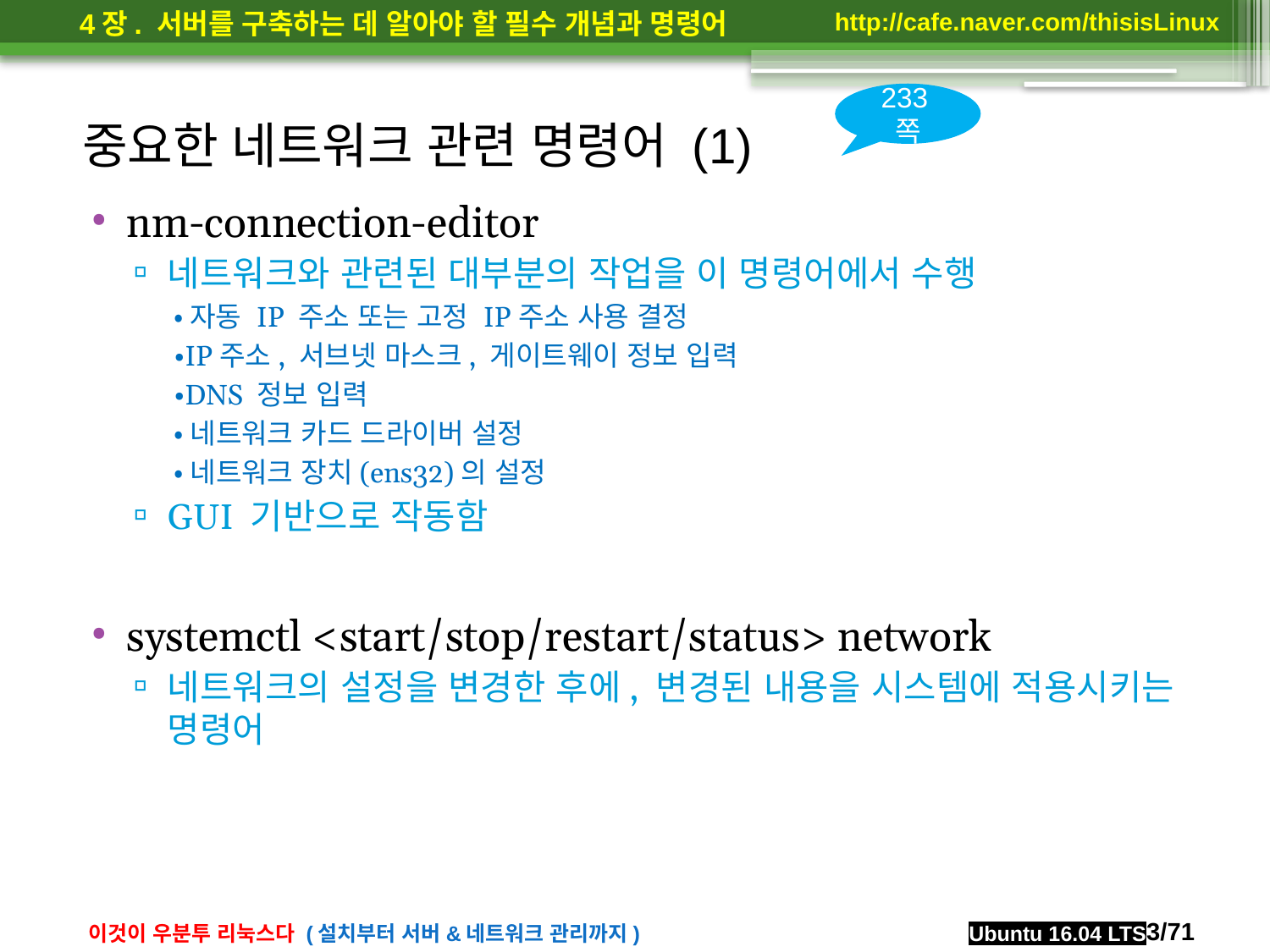

233쪽
# 중요한 네트워크 관련 명령어 (1)
nm-connection-editor
네트워크와 관련된 대부분의 작업을 이 명령어에서 수행
•자동 IP 주소 또는 고정 IP주소 사용 결정
•IP주소, 서브넷 마스크, 게이트웨이 정보 입력
•DNS 정보 입력
•네트워크 카드 드라이버 설정
•네트워크 장치(ens32)의 설정
GUI 기반으로 작동함

systemctl <start/stop/restart/status> network
네트워크의 설정을 변경한 후에, 변경된 내용을 시스템에 적용시키는 명령어